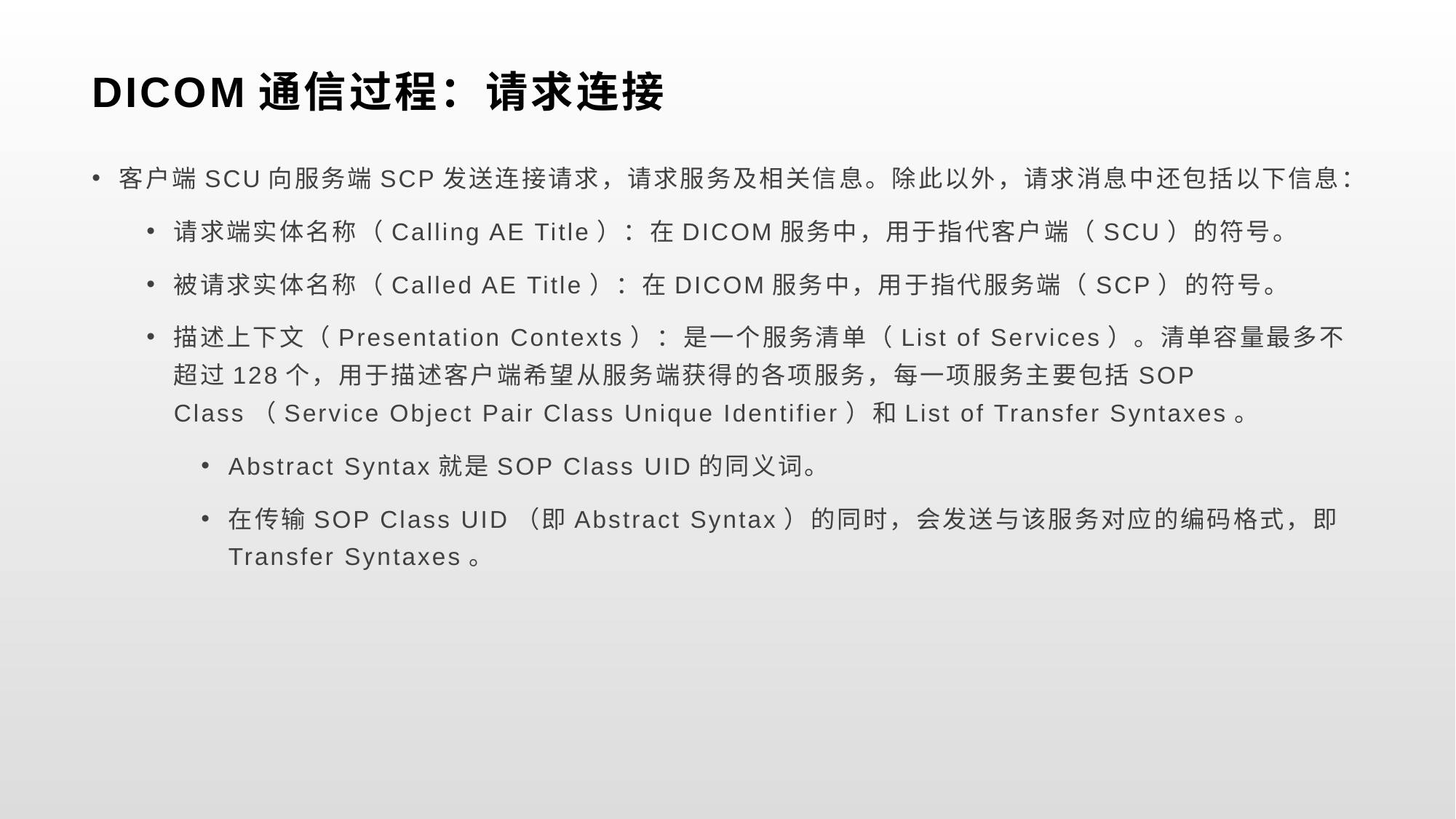

# DICOM通信过程：请求连接
客户端SCU向服务端SCP发送连接请求，请求服务及相关信息。除此以外，请求消息中还包括以下信息：
请求端实体名称（Calling AE Title）：在DICOM服务中，用于指代客户端（SCU）的符号。
被请求实体名称（Called AE Title）：在DICOM服务中，用于指代服务端（SCP）的符号。
描述上下文（Presentation Contexts）：是一个服务清单（List of Services）。清单容量最多不超过128个，用于描述客户端希望从服务端获得的各项服务，每一项服务主要包括SOP Class（Service Object Pair Class Unique Identifier）和List of Transfer Syntaxes。
Abstract Syntax就是SOP Class UID的同义词。
在传输SOP Class UID（即Abstract Syntax）的同时，会发送与该服务对应的编码格式，即Transfer Syntaxes。